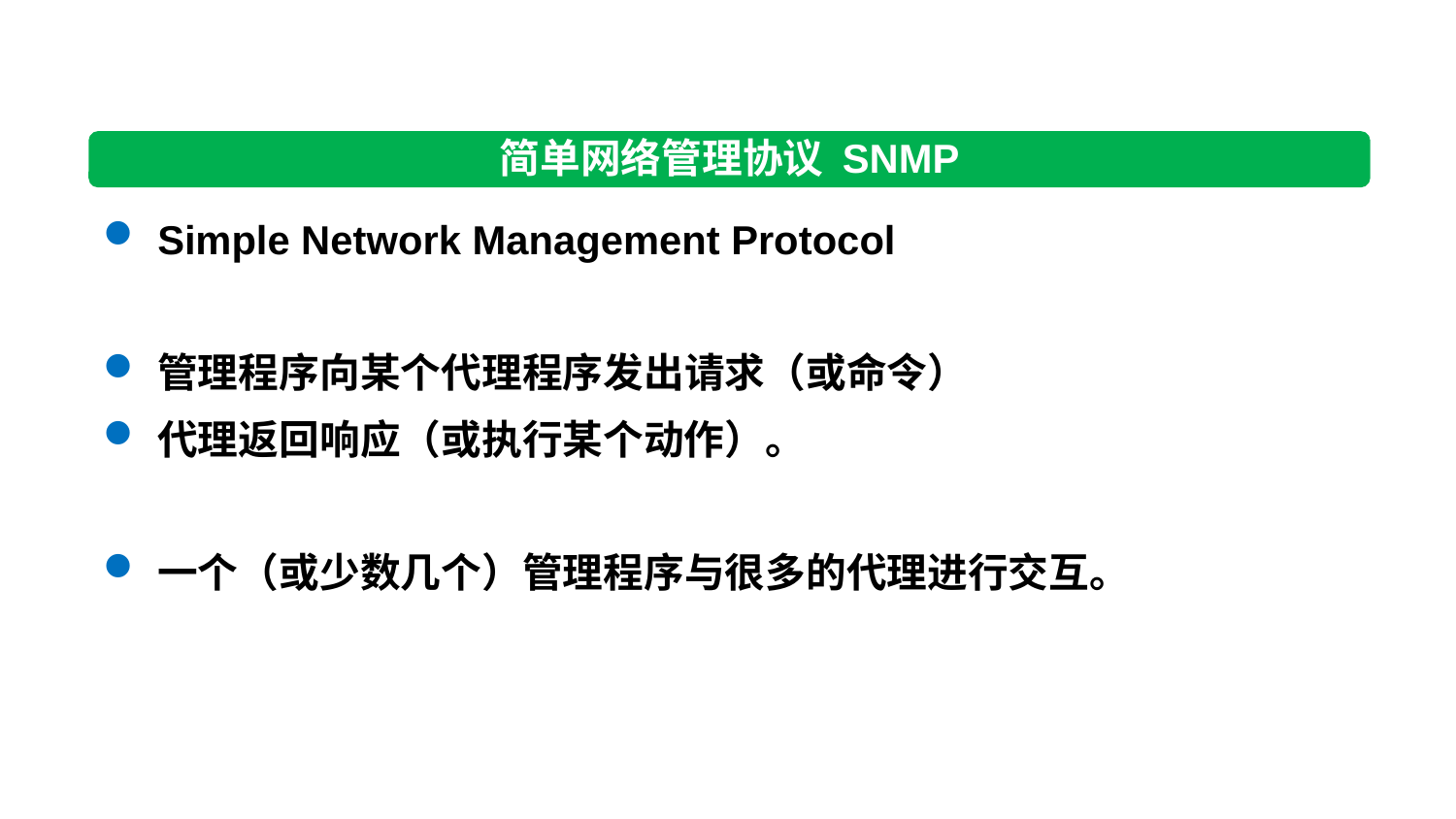

简单网络管理协议 SNMP

Simple Network Management Protocol

管理程序向某个代理程序发出请求（或命令）
代理返回响应（或执行某个动作）。

一个（或少数几个）管理程序与很多的代理进行交互。
154